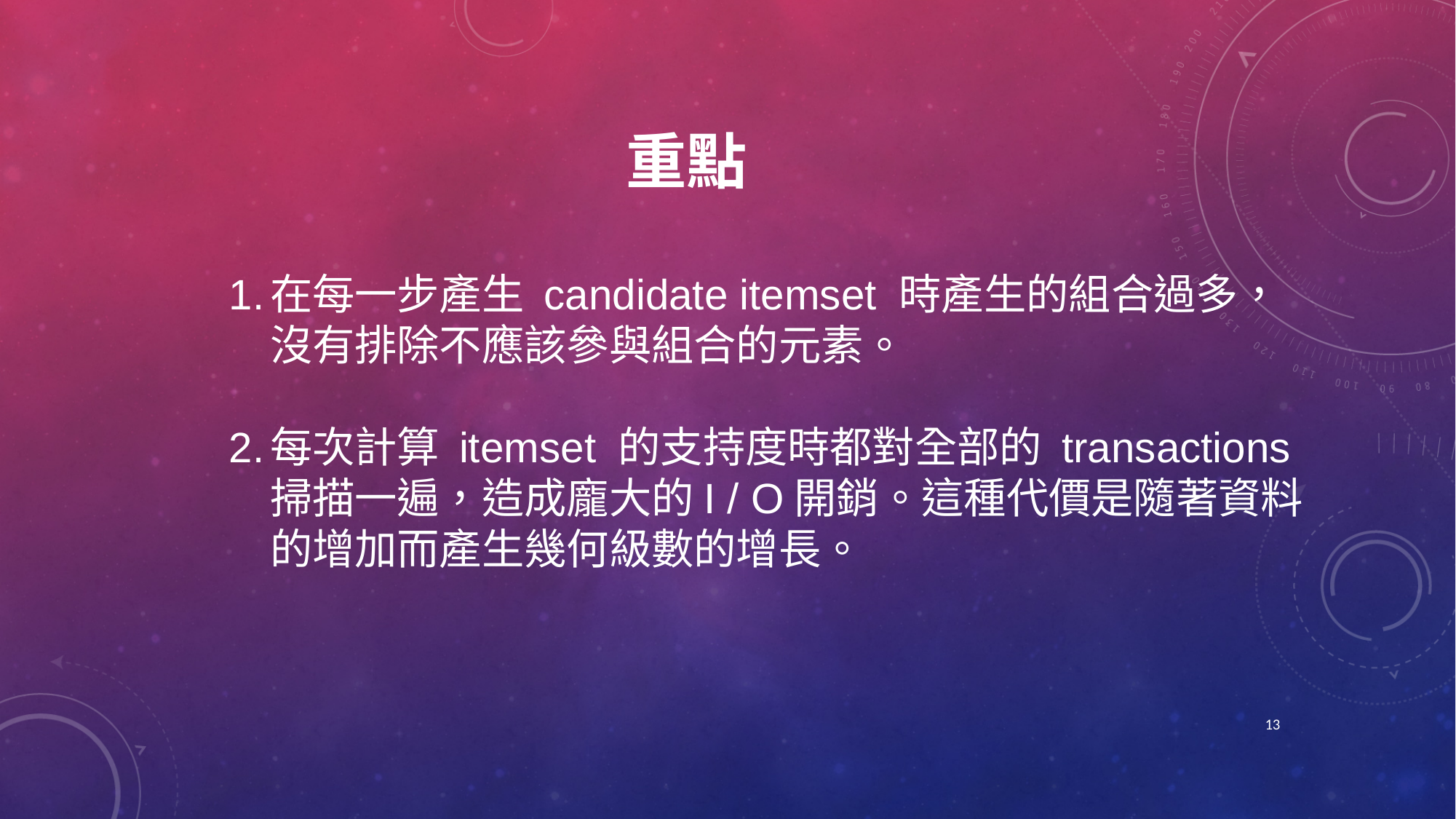

# 重點
在每一步產生 candidate itemset 時產生的組合過多，沒有排除不應該參與組合的元素。

每次計算 itemset 的支持度時都對全部的 transactions 掃描一遍，造成龐大的I / O開銷。這種代價是隨著資料的增加而產生幾何級數的增長。
13